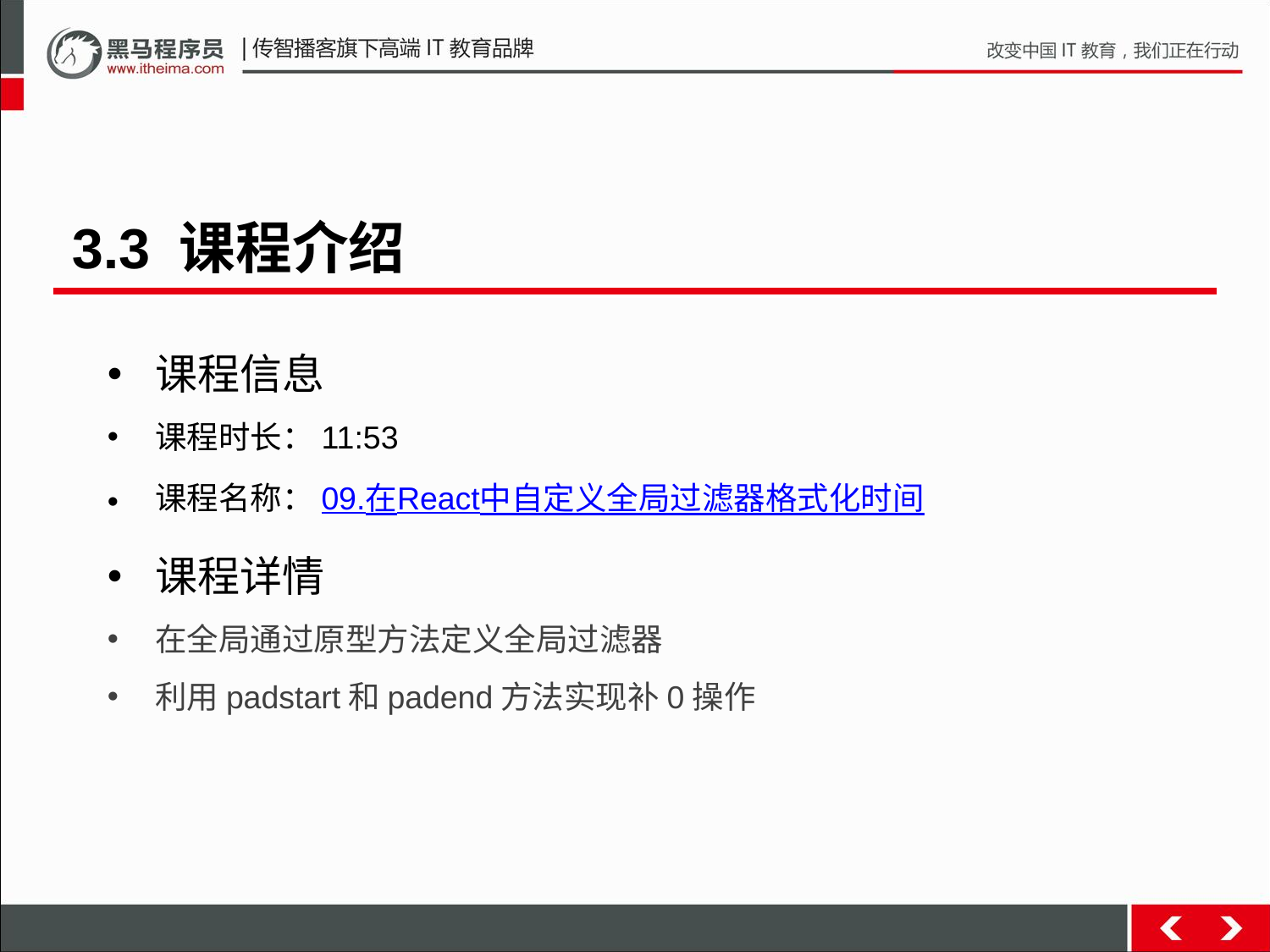

3.3 课程介绍
课程信息
课程时长：11:53
课程名称：09.在React中自定义全局过滤器格式化时间
课程详情
在全局通过原型方法定义全局过滤器
利用padstart和padend方法实现补0操作